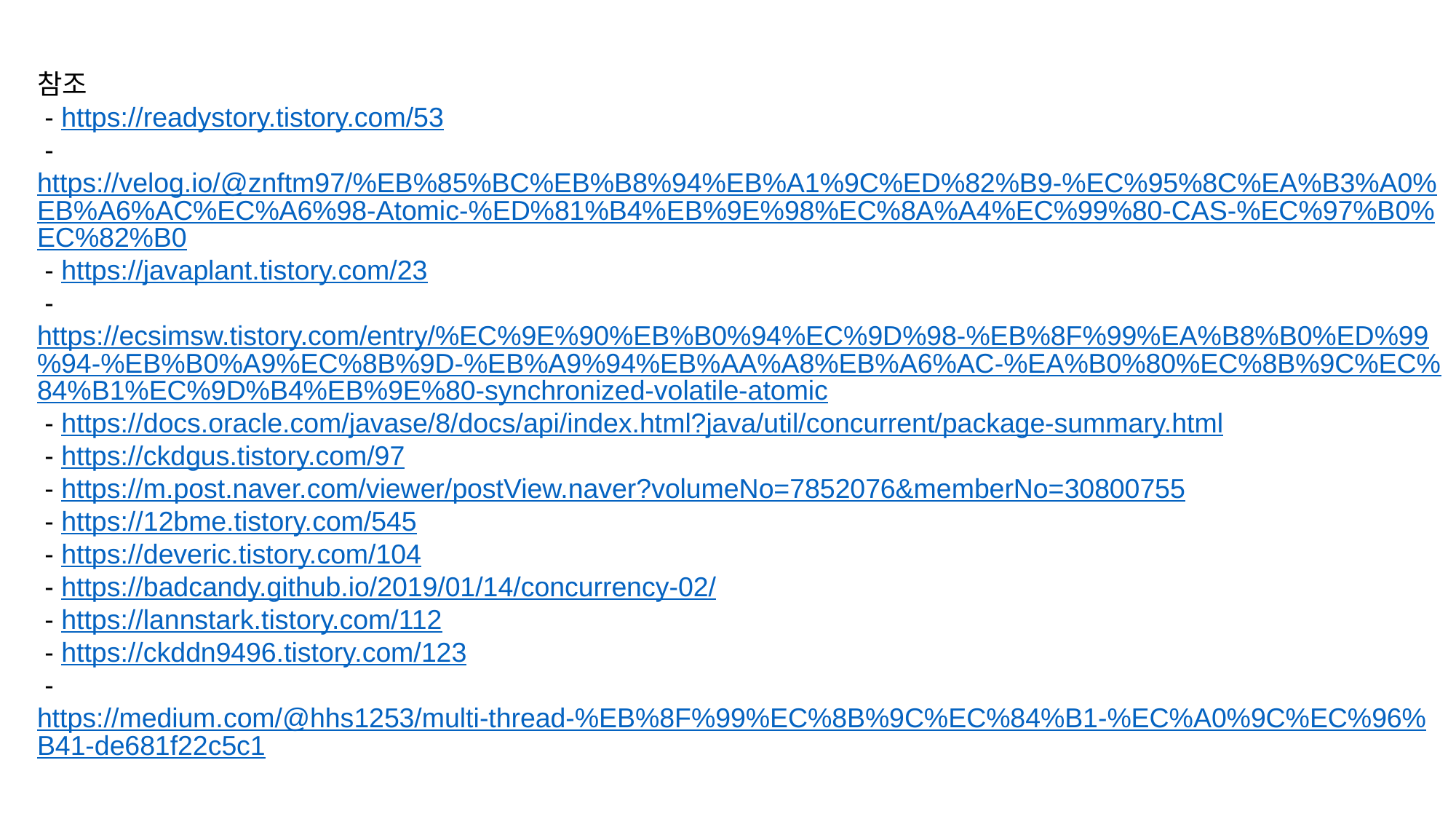

참조
 - https://readystory.tistory.com/53
 - https://velog.io/@znftm97/%EB%85%BC%EB%B8%94%EB%A1%9C%ED%82%B9-%EC%95%8C%EA%B3%A0%EB%A6%AC%EC%A6%98-Atomic-%ED%81%B4%EB%9E%98%EC%8A%A4%EC%99%80-CAS-%EC%97%B0%EC%82%B0
 - https://javaplant.tistory.com/23
 - https://ecsimsw.tistory.com/entry/%EC%9E%90%EB%B0%94%EC%9D%98-%EB%8F%99%EA%B8%B0%ED%99%94-%EB%B0%A9%EC%8B%9D-%EB%A9%94%EB%AA%A8%EB%A6%AC-%EA%B0%80%EC%8B%9C%EC%84%B1%EC%9D%B4%EB%9E%80-synchronized-volatile-atomic
 - https://docs.oracle.com/javase/8/docs/api/index.html?java/util/concurrent/package-summary.html
 - https://ckdgus.tistory.com/97
 - https://m.post.naver.com/viewer/postView.naver?volumeNo=7852076&memberNo=30800755
 - https://12bme.tistory.com/545
 - https://deveric.tistory.com/104
 - https://badcandy.github.io/2019/01/14/concurrency-02/
 - https://lannstark.tistory.com/112
 - https://ckddn9496.tistory.com/123
 - https://medium.com/@hhs1253/multi-thread-%EB%8F%99%EC%8B%9C%EC%84%B1-%EC%A0%9C%EC%96%B41-de681f22c5c1